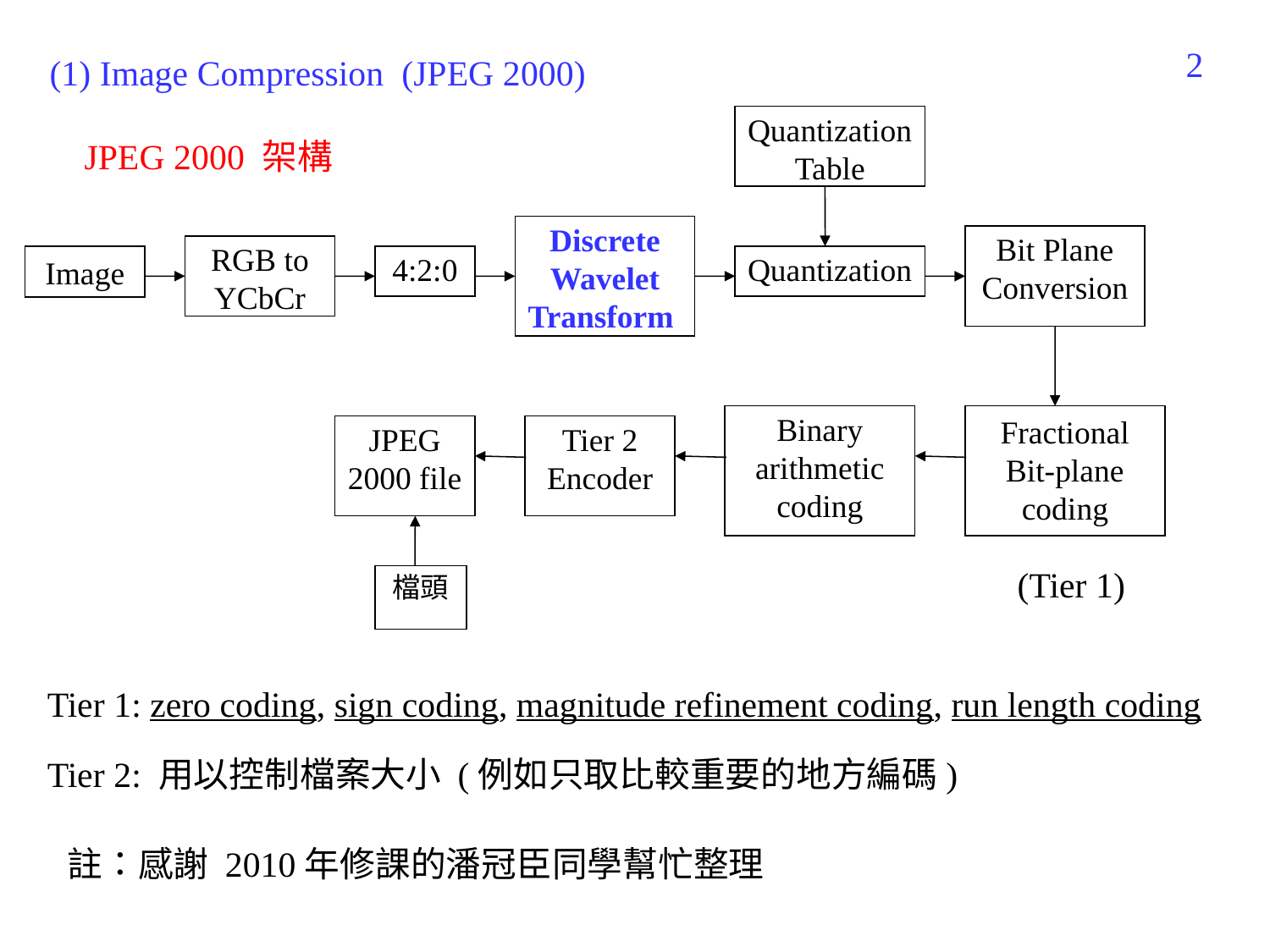

2
(1) Image Compression  (JPEG 2000)
Quantization Table
JPEG 2000 架構

Discrete Wavelet Transform
Bit Plane Conversion
RGB to YCbCr
Image
4:2:0
Quantization

Binary arithmetic coding
Fractional
Bit-plane coding
JPEG 2000 file
Tier 2 Encoder

(Tier 1)
檔頭
Tier 1: zero coding, sign coding, magnitude refinement coding, run length coding
Tier 2: 用以控制檔案大小 (例如只取比較重要的地方編碼)
註：感謝 2010年修課的潘冠臣同學幫忙整理